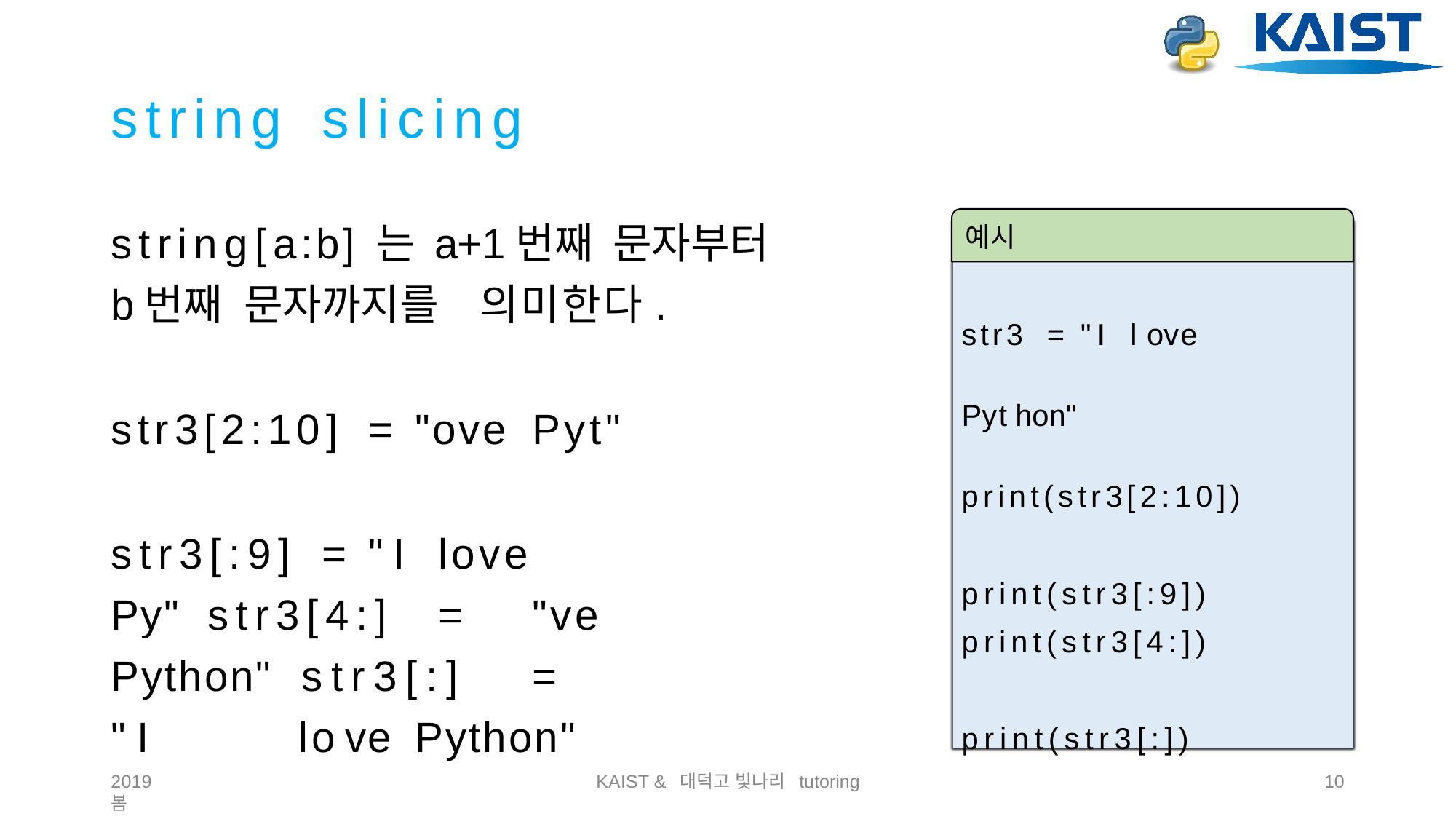

# string	slicing
string[a:b]는	a+1번째	문자부터
b번째	문자까지를	의미한다.

str3[2:10]	=	"ove	Pyt"

str3[:9]		=	"I	love		Py"  str3[4:]		=	"ve	Python"  str3[:]	=	"I	love	Python"

예시
str3	=	"I	love	Python"  print(str3[2:10])

print(str3[:9])
print(str3[4:])

print(str3[:])
2019 봄
KAIST & 대덕고 빛나리 tutoring
10